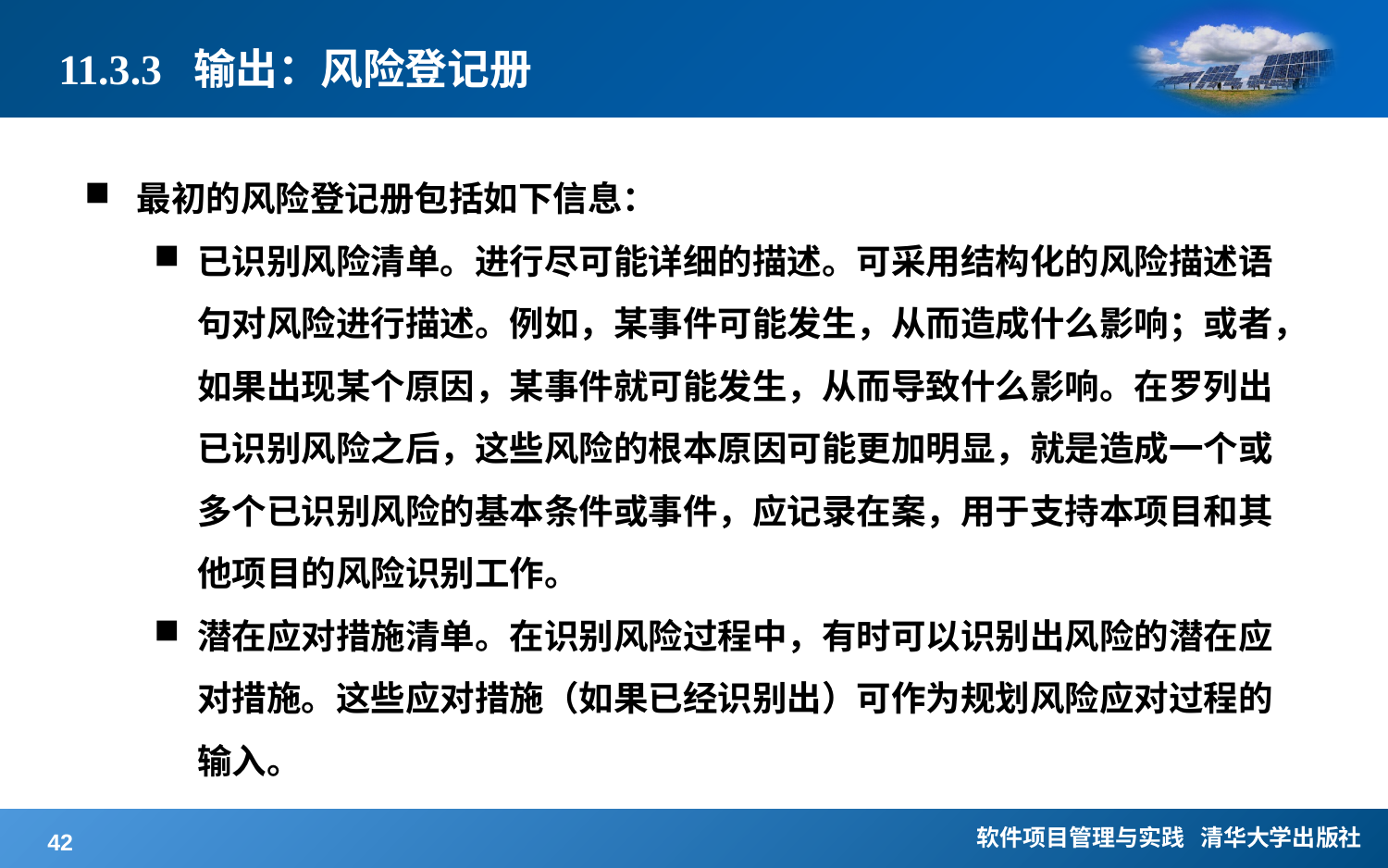

# 11.3.3  输出：风险登记册
最初的风险登记册包括如下信息：
已识别风险清单。进行尽可能详细的描述。可采用结构化的风险描述语句对风险进行描述。例如，某事件可能发生，从而造成什么影响；或者，如果出现某个原因，某事件就可能发生，从而导致什么影响。在罗列出已识别风险之后，这些风险的根本原因可能更加明显，就是造成一个或多个已识别风险的基本条件或事件，应记录在案，用于支持本项目和其他项目的风险识别工作。
潜在应对措施清单。在识别风险过程中，有时可以识别出风险的潜在应对措施。这些应对措施（如果已经识别出）可作为规划风险应对过程的输入。